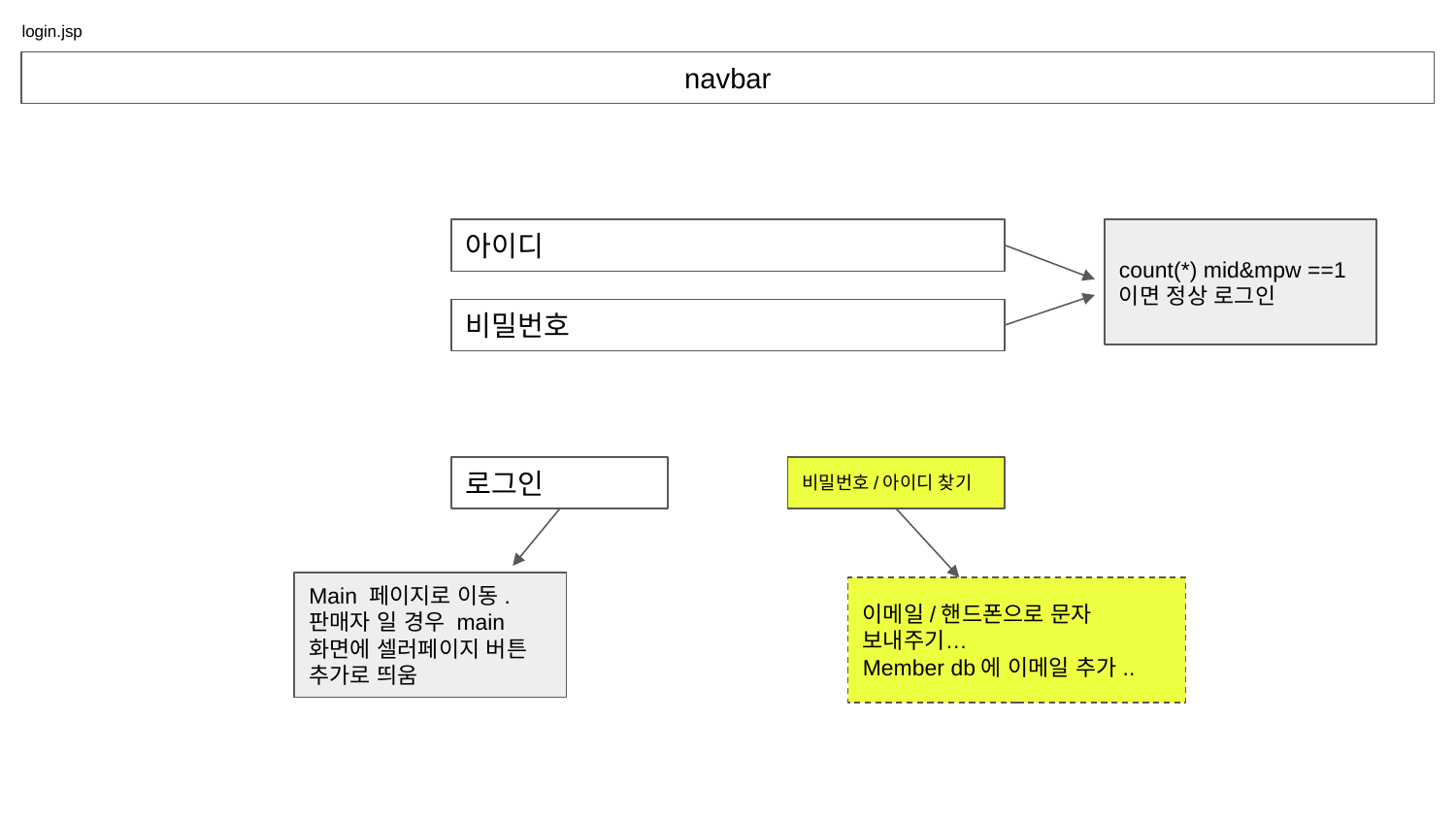

# login.jsp
navbar
count(*) mid&mpw ==1
이면 정상 로그인
아이디
비밀번호
로그인
비밀번호/아이디 찾기
Main 페이지로 이동.
판매자 일 경우 main 화면에 셀러페이지 버튼 추가로 띄움
이메일/핸드폰으로 문자 보내주기…
Member db에 이메일 추가..